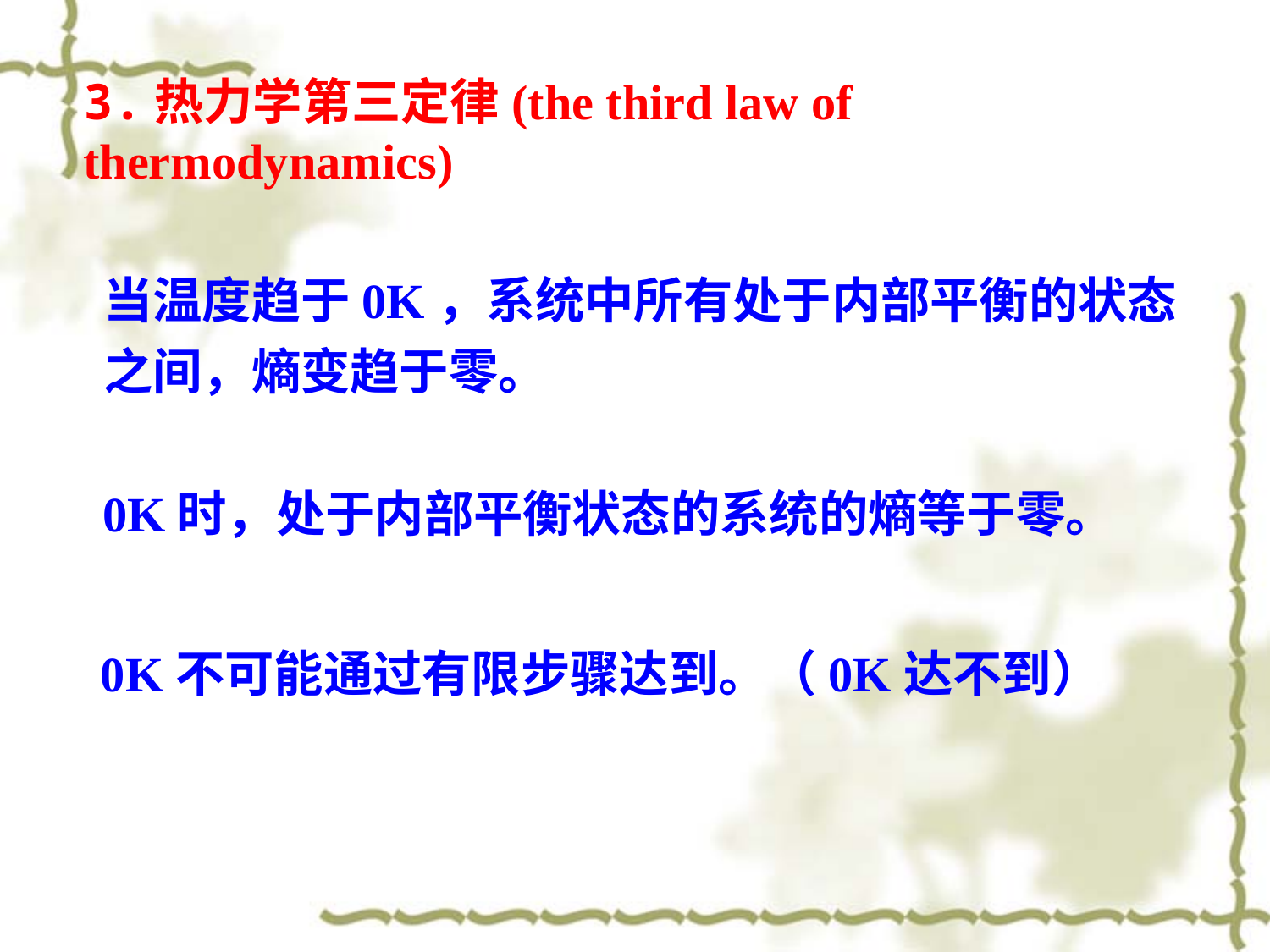

3.热力学第三定律(the third law of thermodynamics)
当温度趋于0K，系统中所有处于内部平衡的状态之间，熵变趋于零。
0K时，处于内部平衡状态的系统的熵等于零。
0K不可能通过有限步骤达到。（0K达不到）